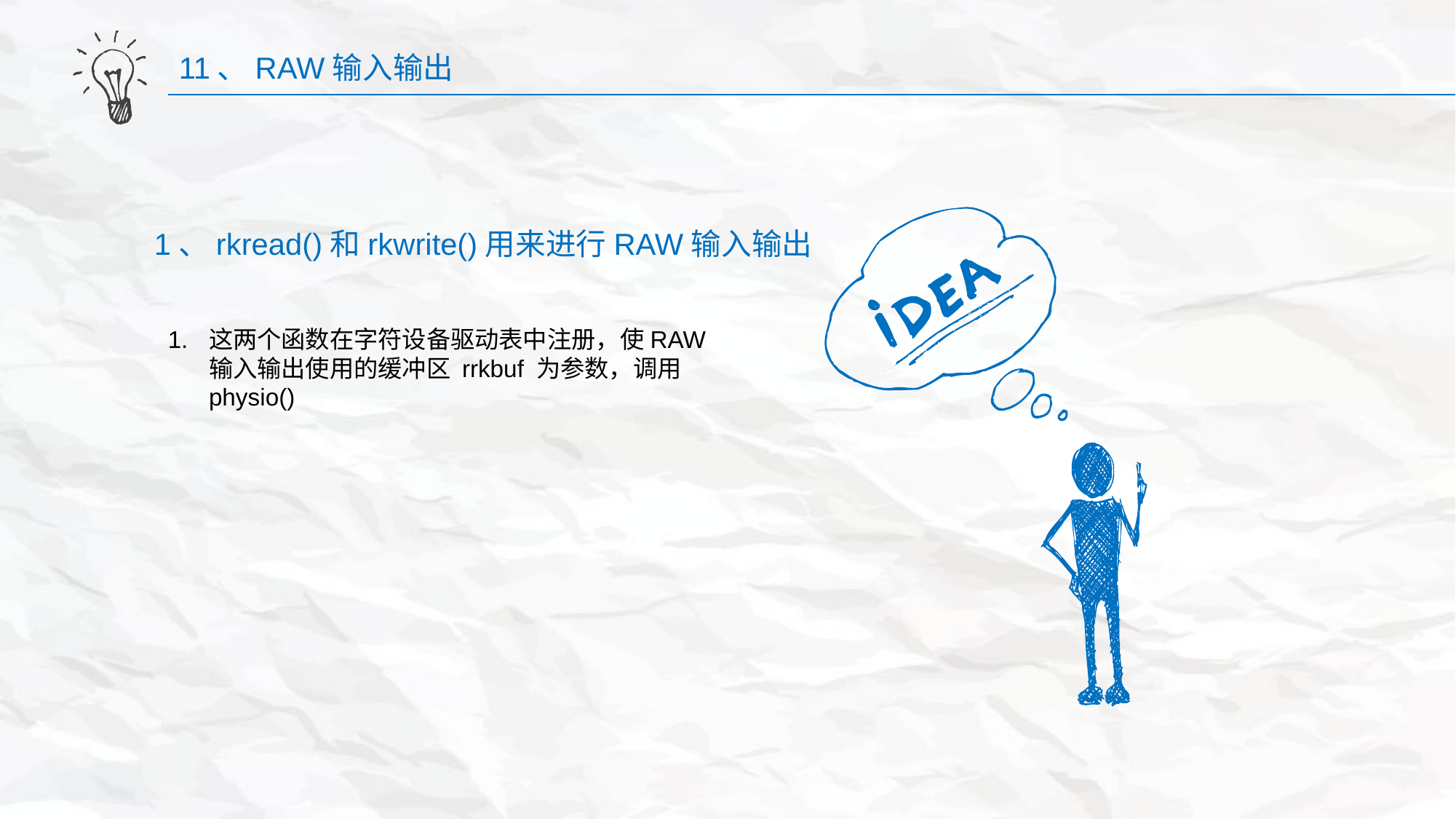

11、RAW输入输出

1、rkread()和rkwrite()用来进行RAW输入输出
这两个函数在字符设备驱动表中注册，使RAW输入输出使用的缓冲区 rrkbuf 为参数，调用physio()